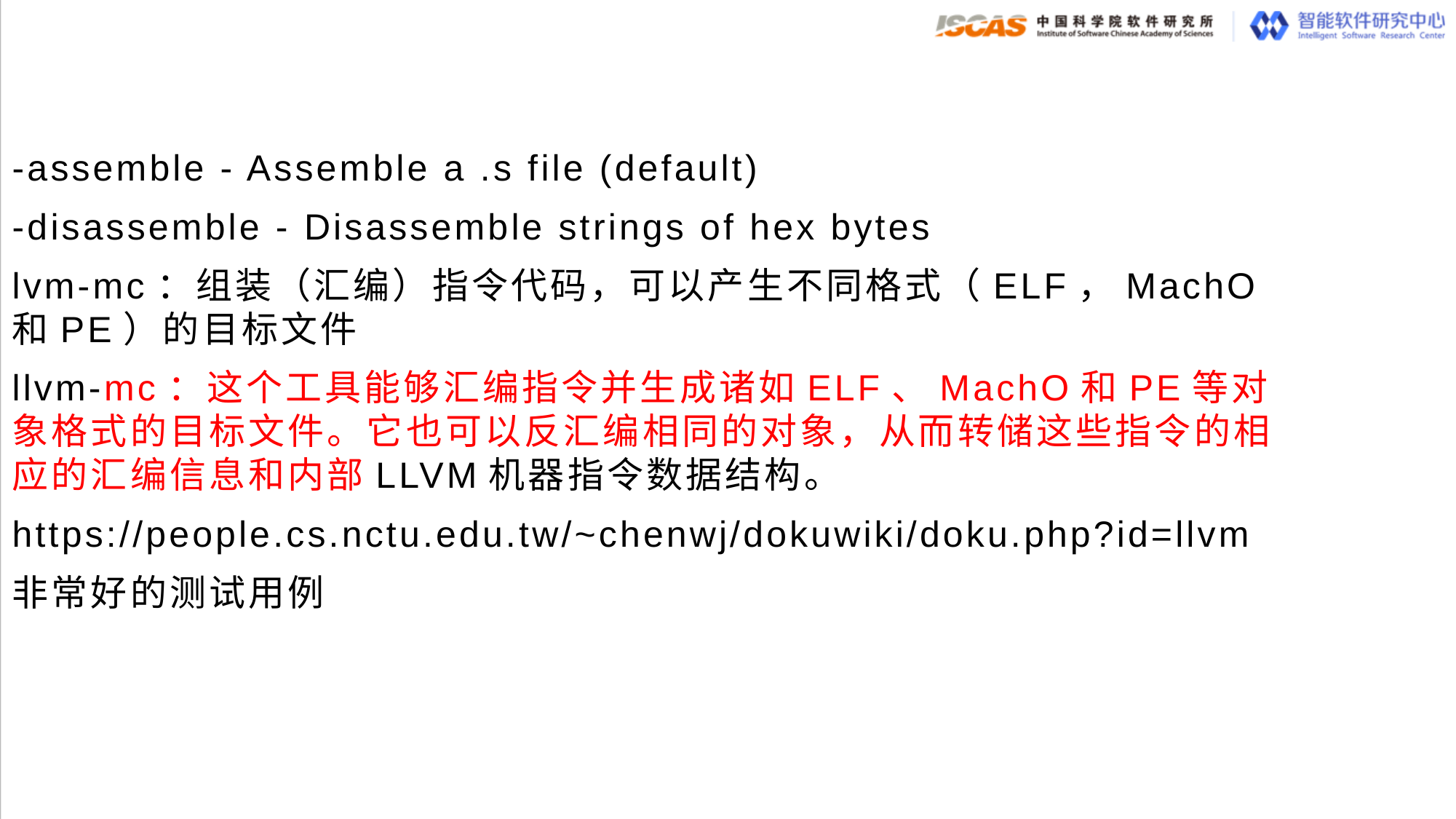

-assemble - Assemble a .s file (default)
-disassemble - Disassemble strings of hex bytes
lvm-mc：组装（汇编）指令代码，可以产生不同格式（ELF，MachO和PE）的目标文件
llvm-mc：这个工具能够汇编指令并生成诸如ELF、MachO和PE等对象格式的目标文件。它也可以反汇编相同的对象，从而转储这些指令的相应的汇编信息和内部LLVM机器指令数据结构。
https://people.cs.nctu.edu.tw/~chenwj/dokuwiki/doku.php?id=llvm
非常好的测试用例